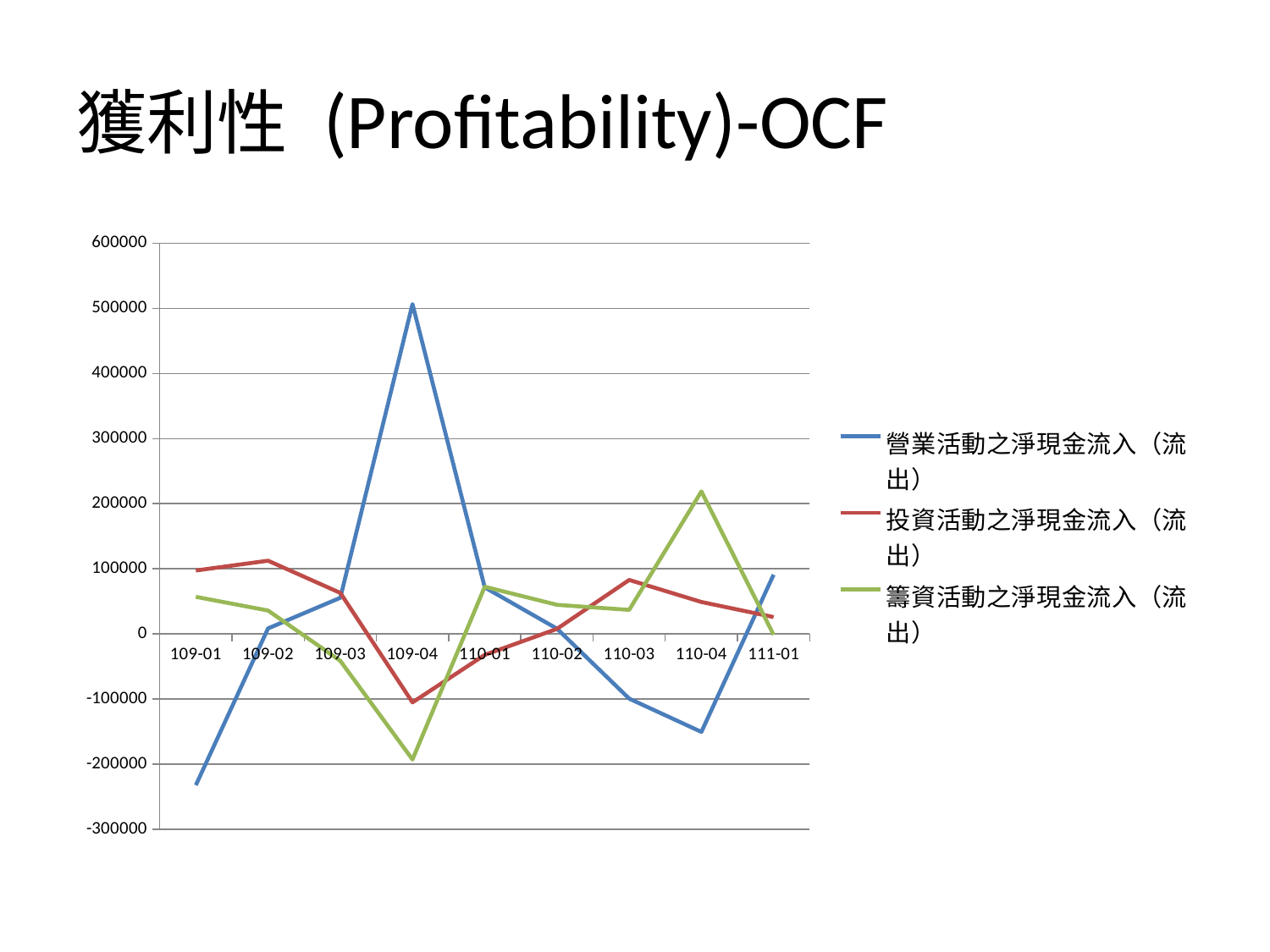

# 獲利性 (Profitability)-OCF

### Chart

| Category | 營業活動之淨現金流入（流出） | 投資活動之淨現金流入（流出） | 籌資活動之淨現金流入（流出） |
|---|---|---|---|
| 109-01 | -232465.0 | 97294.0 | 56797.0 |
| 109-02 | 8329.0 | 112324.0 | 35769.0 |
| 109-03 | 55382.0 | 62853.0 | -41512.0 |
| 109-04 | 506537.0 | -105264.0 | -193046.0 |
| 110-01 | 71314.0 | -32343.0 | 72356.0 |
| 110-02 | 7938.0 | 7630.0 | 44536.0 |
| 110-03 | -99548.0 | 82787.0 | 36778.0 |
| 110-04 | -150628.0 | 48935.0 | 218804.0 |
| 111-01 | 90830.0 | 25754.0 | -1417.0 |